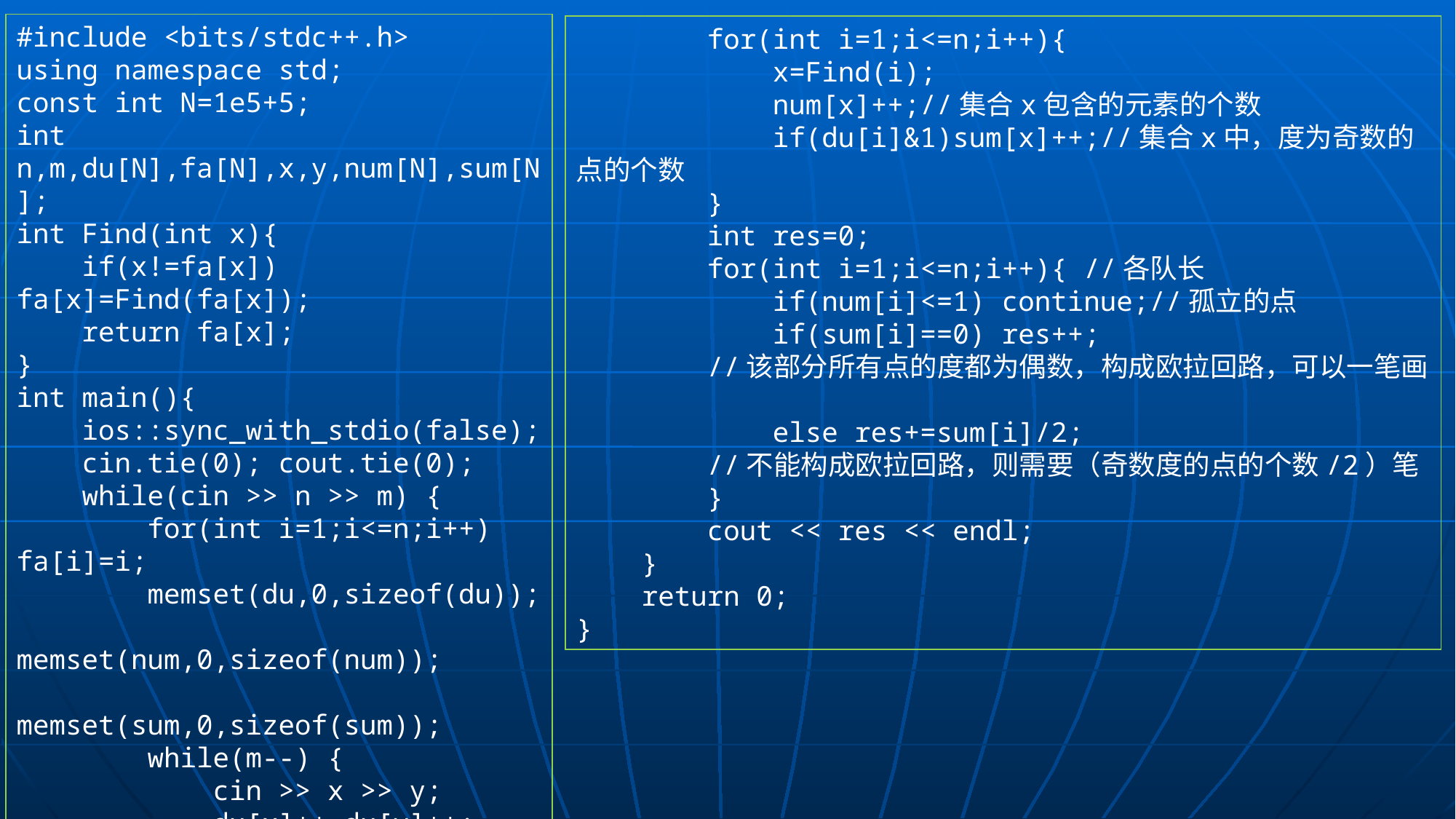

#include <bits/stdc++.h>
using namespace std;
const int N=1e5+5;
int n,m,du[N],fa[N],x,y,num[N],sum[N];
int Find(int x){
    if(x!=fa[x]) fa[x]=Find(fa[x]);
    return fa[x];
}
int main(){
    ios::sync_with_stdio(false);
    cin.tie(0); cout.tie(0);
    while(cin >> n >> m) {
        for(int i=1;i<=n;i++) fa[i]=i;
        memset(du,0,sizeof(du));
        memset(num,0,sizeof(num));
        memset(sum,0,sizeof(sum));
        while(m--) {
            cin >> x >> y;
            du[x]++,du[y]++;
            int u=Find(x),v=Find(y);
            if(u!=v) fa[u]=v;
        }
        for(int i=1;i<=n;i++){
            x=Find(i);
            num[x]++;//集合x包含的元素的个数
            if(du[i]&1)sum[x]++;//集合x中，度为奇数的点的个数
        }
        int res=0;
        for(int i=1;i<=n;i++){ //各队长
            if(num[i]<=1) continue;//孤立的点
            if(sum[i]==0) res++;
        //该部分所有点的度都为偶数，构成欧拉回路，可以一笔画
            else res+=sum[i]/2;
        //不能构成欧拉回路，则需要（奇数度的点的个数/2）笔
        }
        cout << res << endl;
    }
    return 0;
}